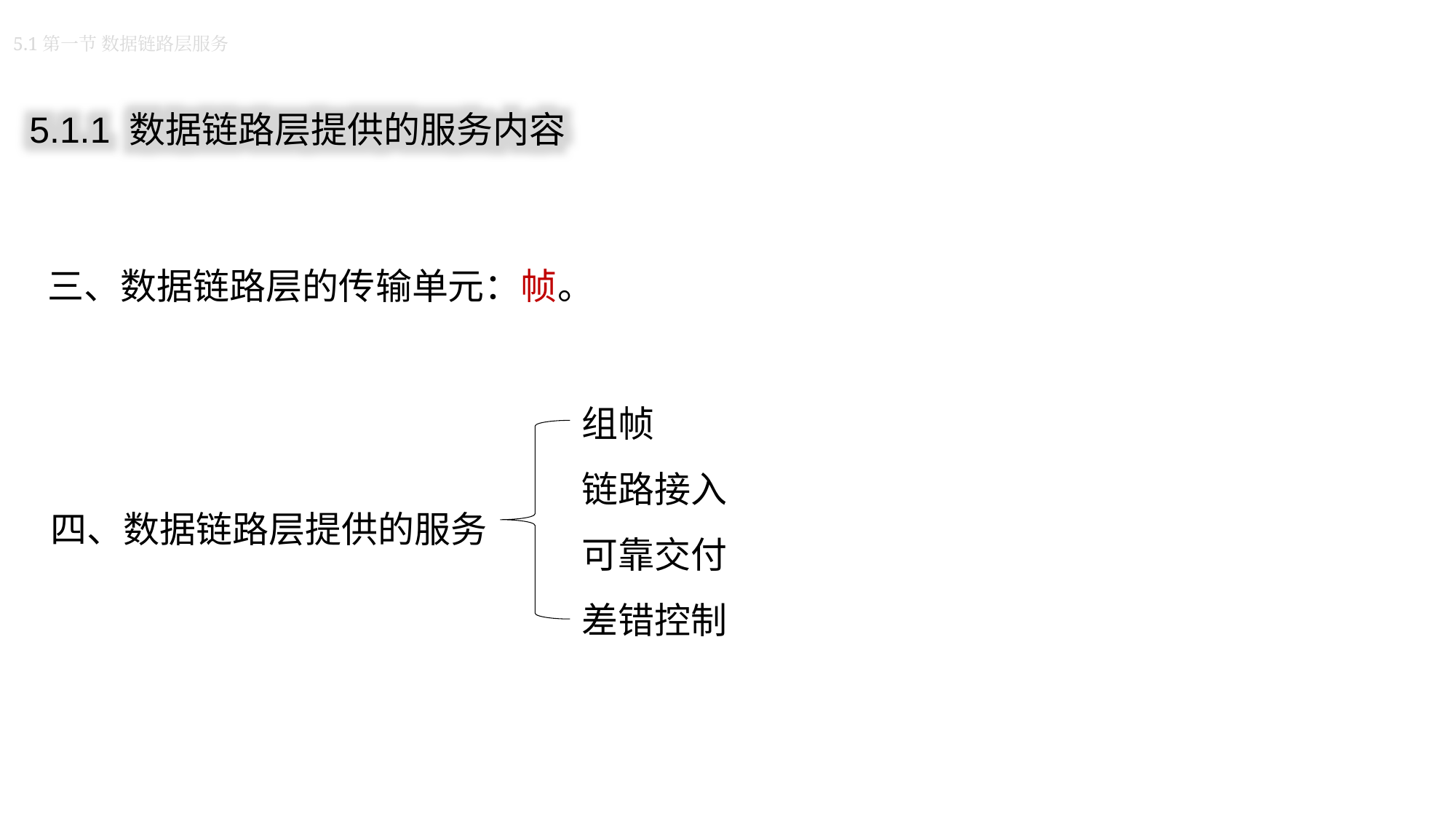

5.1第一节 数据链路层服务
5.1.1 数据链路层提供的服务内容
三、数据链路层的传输单元：帧。
组帧
链路接入
可靠交付
差错控制

四、数据链路层提供的服务